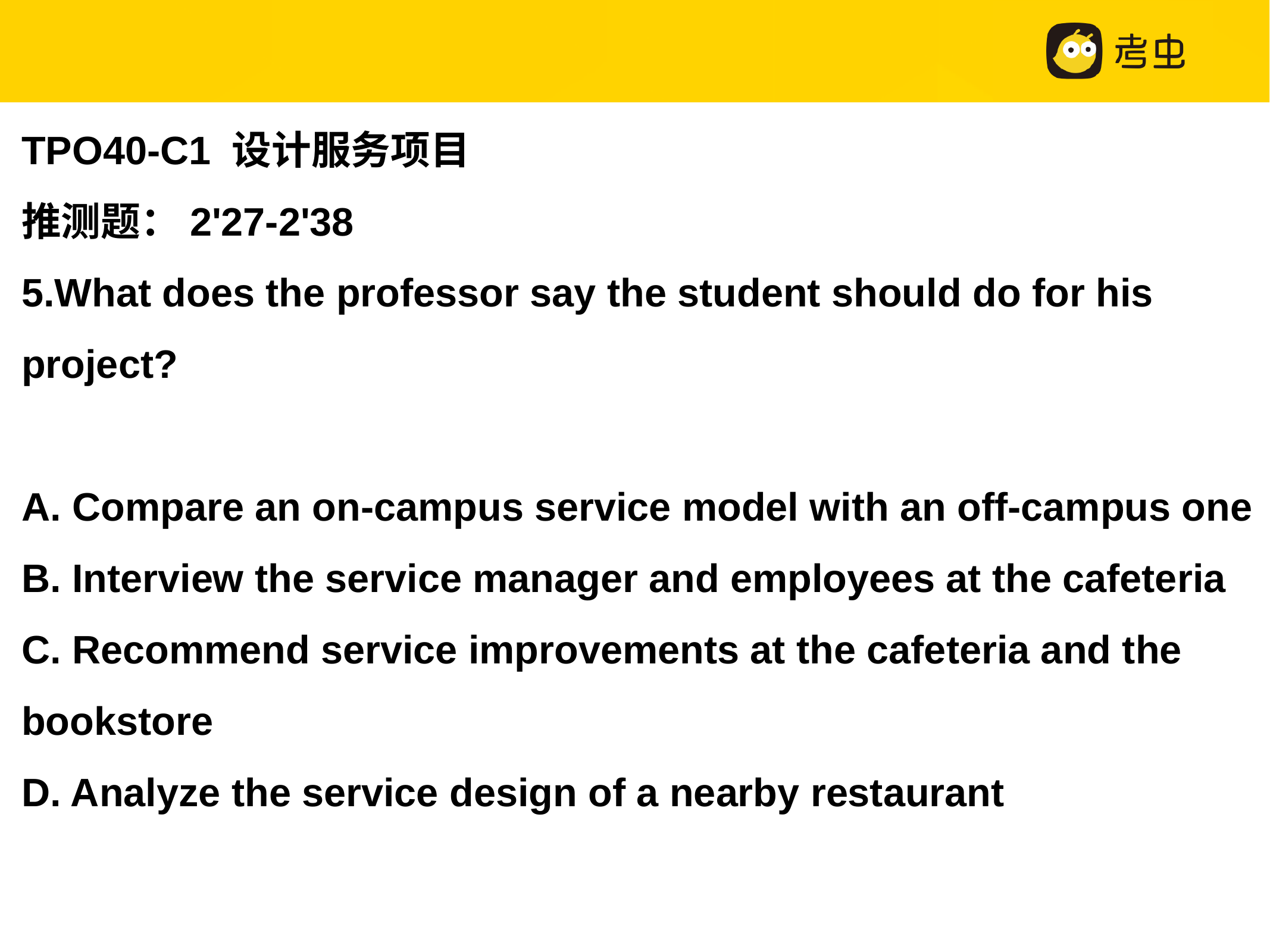

TPO40-C1 设计服务项目
推测题：2'27-2'38
5.What does the professor say the student should do for his project?

A. Compare an on-campus service model with an off-campus one
B. Interview the service manager and employees at the cafeteria
C. Recommend service improvements at the cafeteria and the bookstore
D. Analyze the service design of a nearby restaurant